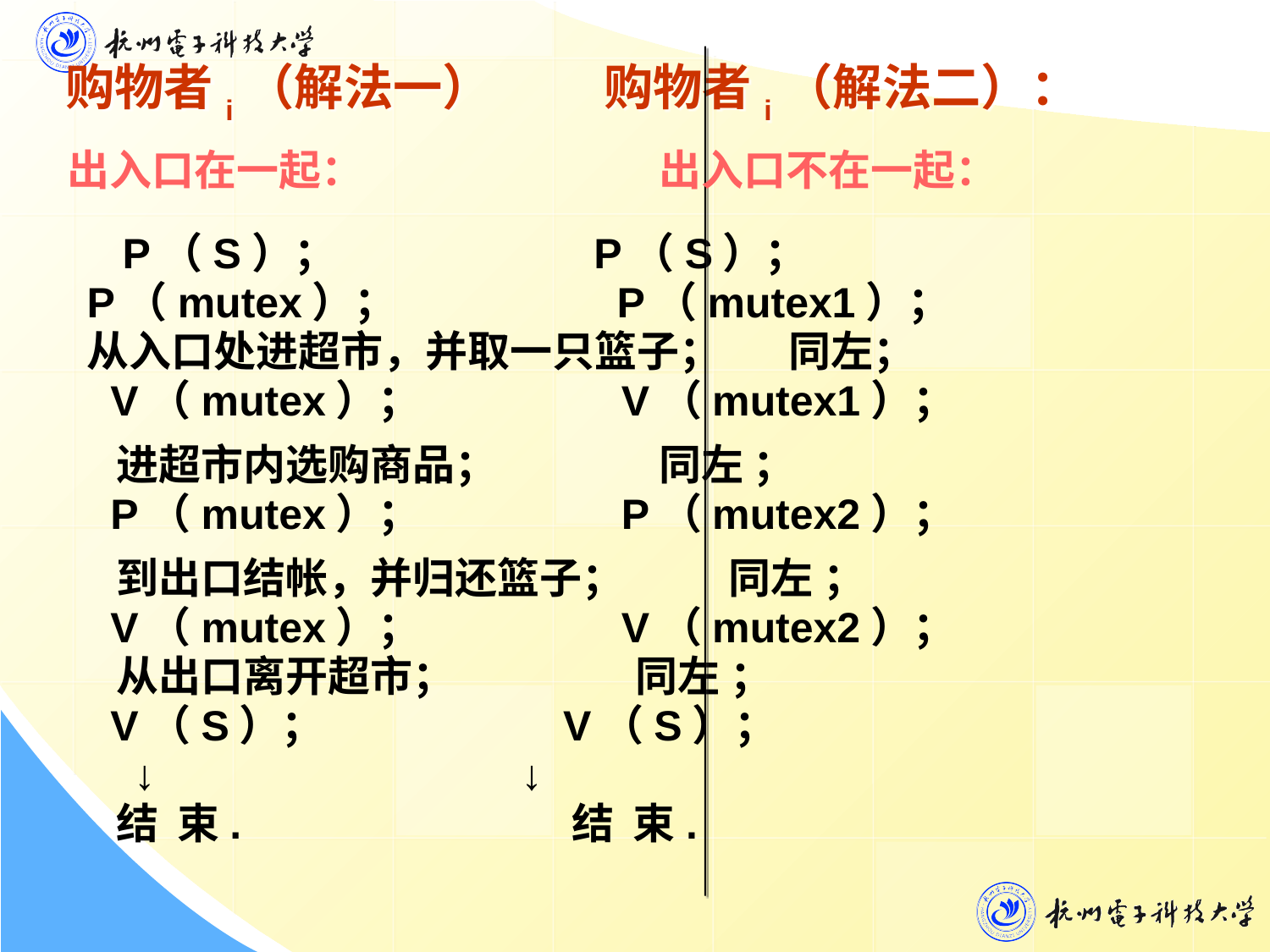

# 购物者i（解法一）          购物者i（解法二）：

出入口在一起：                               出入口不在一起：
   P（S）；                          P（S）；
P（mutex）；                      P（mutex1）；
从入口处进超市，并取一只篮子；       同左；
  V（mutex）；                    V（mutex1）；
  进超市内选购商品；                 同左 ；
  P（mutex）；                    P（mutex2）；
  到出口结帐，并归还篮子；           同左 ；
  V（mutex）；                    V（mutex2）；
  从出口离开超市；                   同左 ；
  V（S）；                        V（S）；
    ↓                               ↓
  结  束.                           结  束.